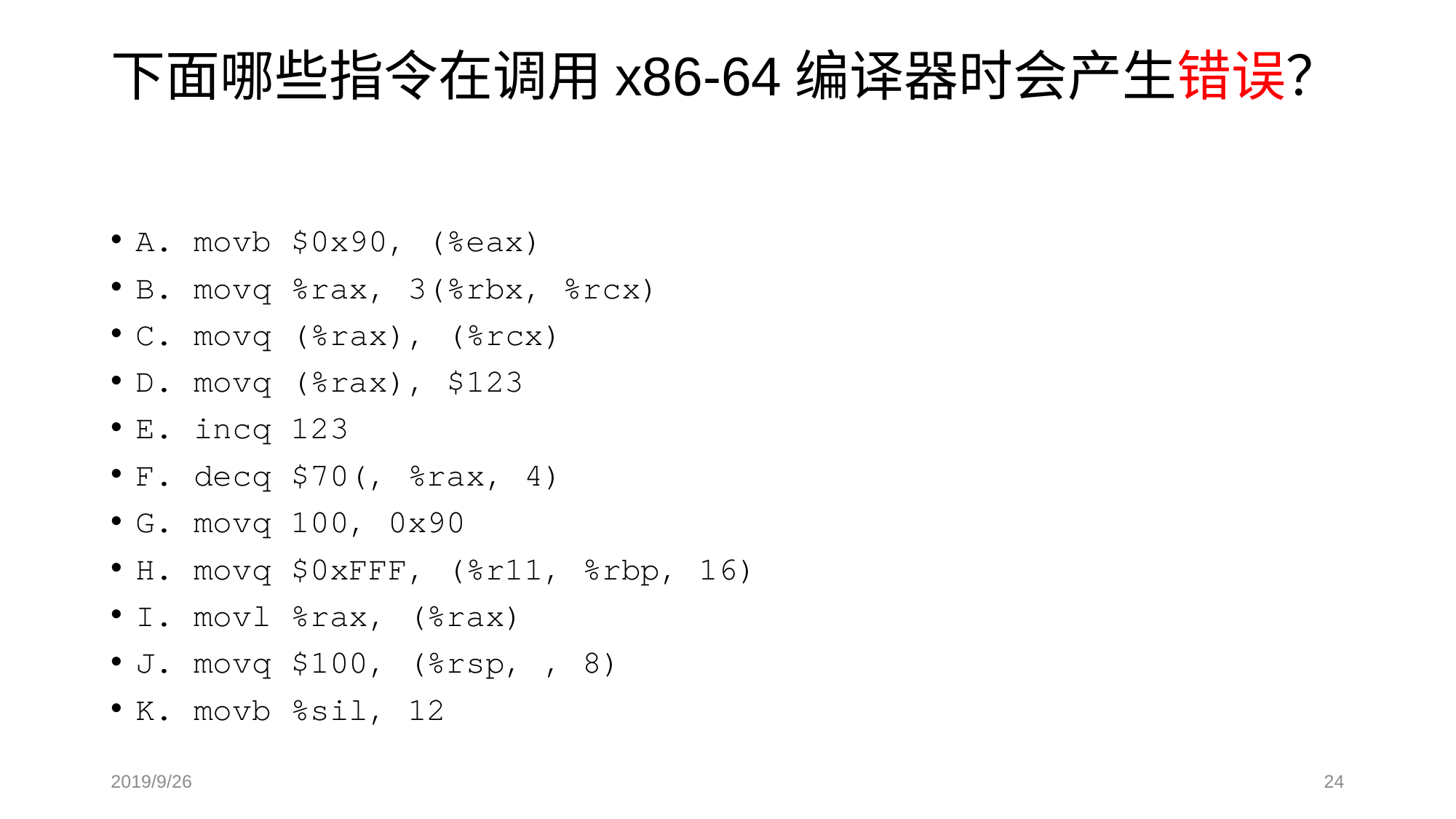

下面哪些指令在调用x86-64编译器时会产生错误？
A. movb $0x90, (%eax)
B. movq %rax, 3(%rbx, %rcx)
C. movq (%rax), (%rcx)
D. movq (%rax), $123
E. incq 123
F. decq $70(, %rax, 4)
G. movq 100, 0x90
H. movq $0xFFF, (%r11, %rbp, 16)
I. movl %rax, (%rax)
J. movq $100, (%rsp, , 8)
K. movb %sil, 12
2019/9/26
24